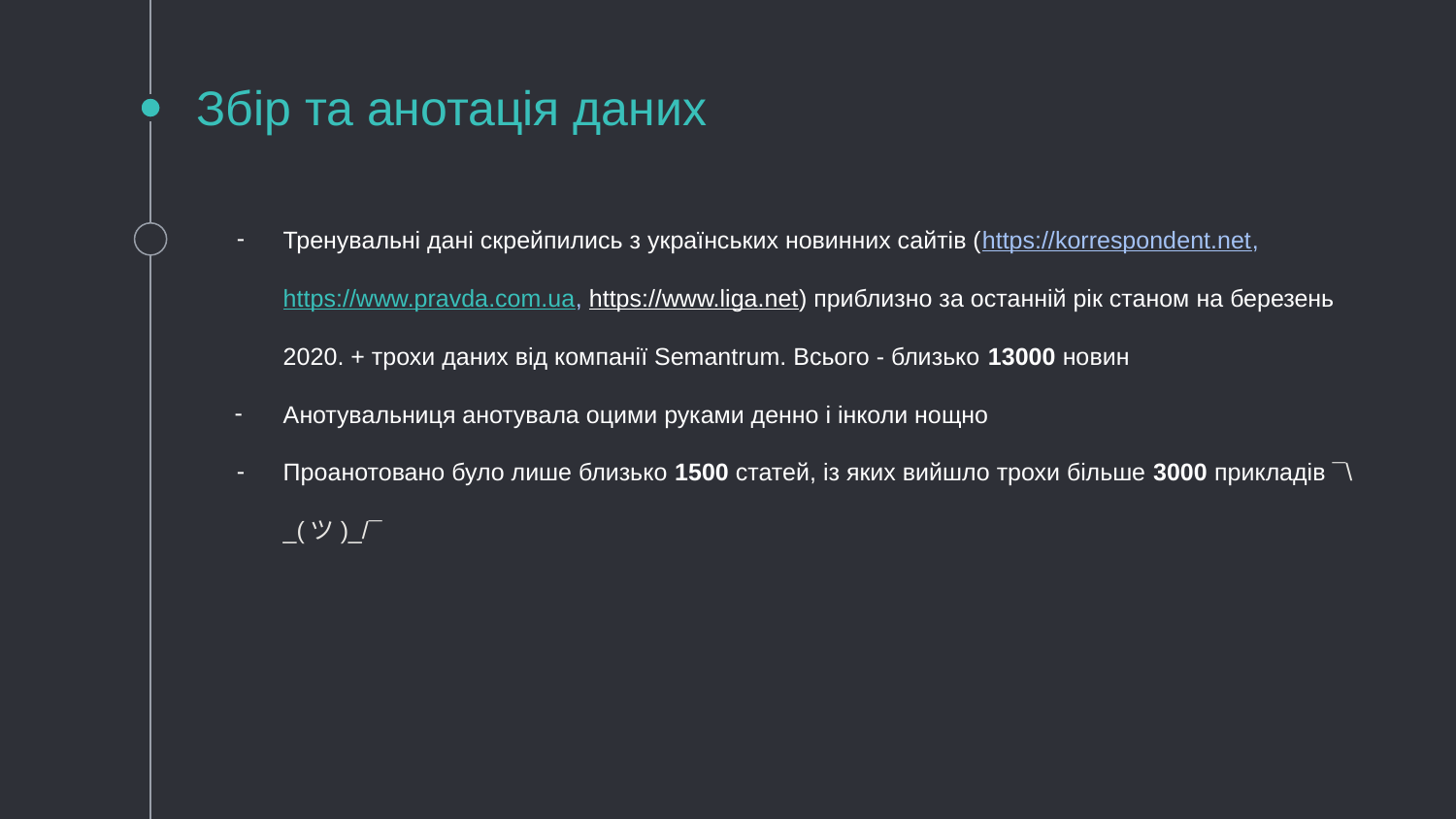

# Збір та анотація даних
Тренувальні дані скрейпились з українських новинних сайтів (https://korrespondent.net, https://www.pravda.com.ua, https://www.liga.net) приблизно за останній рік станом на березень 2020. + трохи даних від компанії Semantrum. Всього - близько 13000 новин
Анотувальниця анотувала оцими руками денно і інколи нощно
Проанотовано було лише близько 1500 статей, із яких вийшло трохи більше 3000 прикладів ¯\_(ツ)_/¯